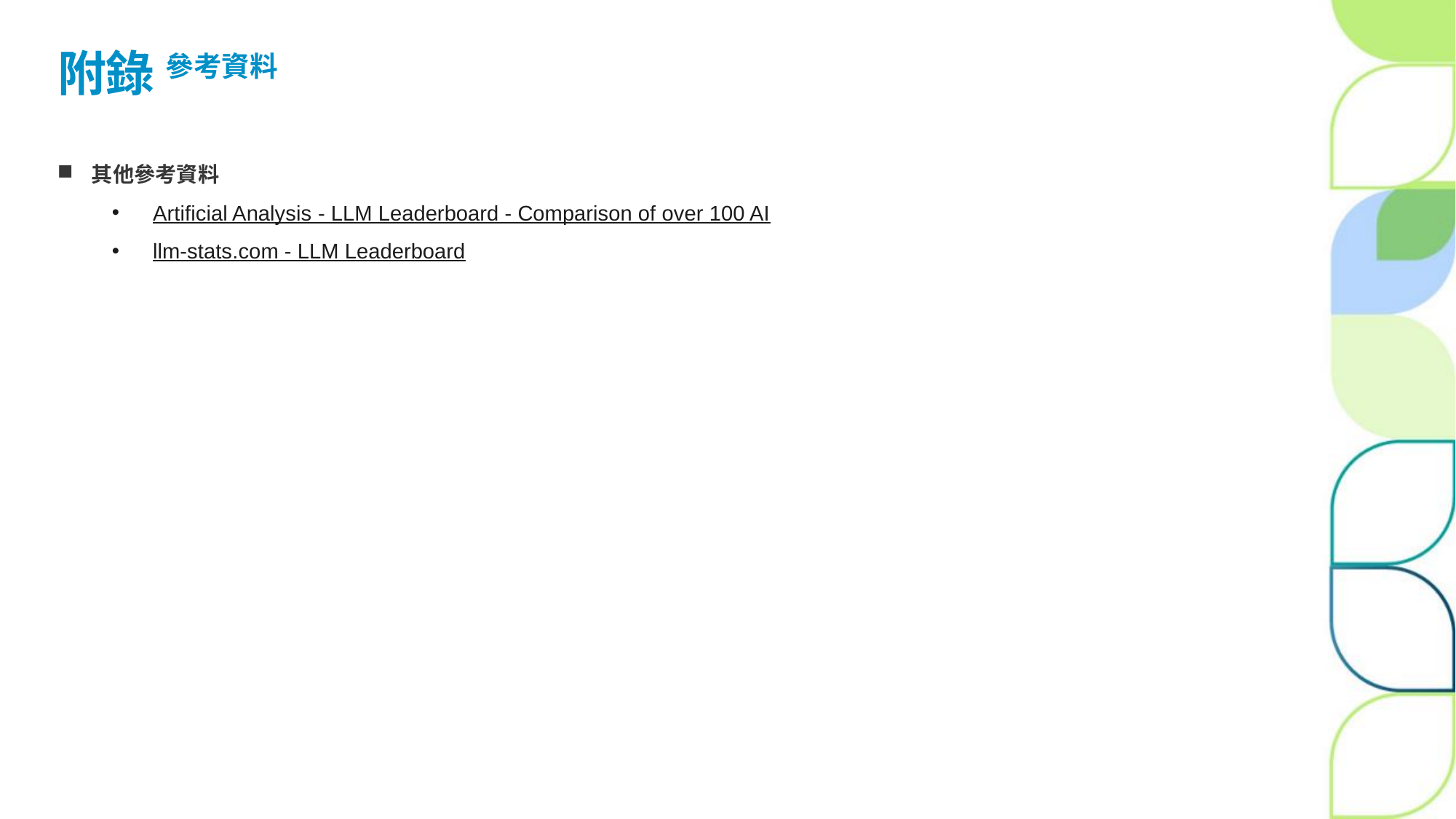

附錄 參考資料
其他參考資料
Artificial Analysis - LLM Leaderboard - Comparison of over 100 AI
llm-stats.com - LLM Leaderboard